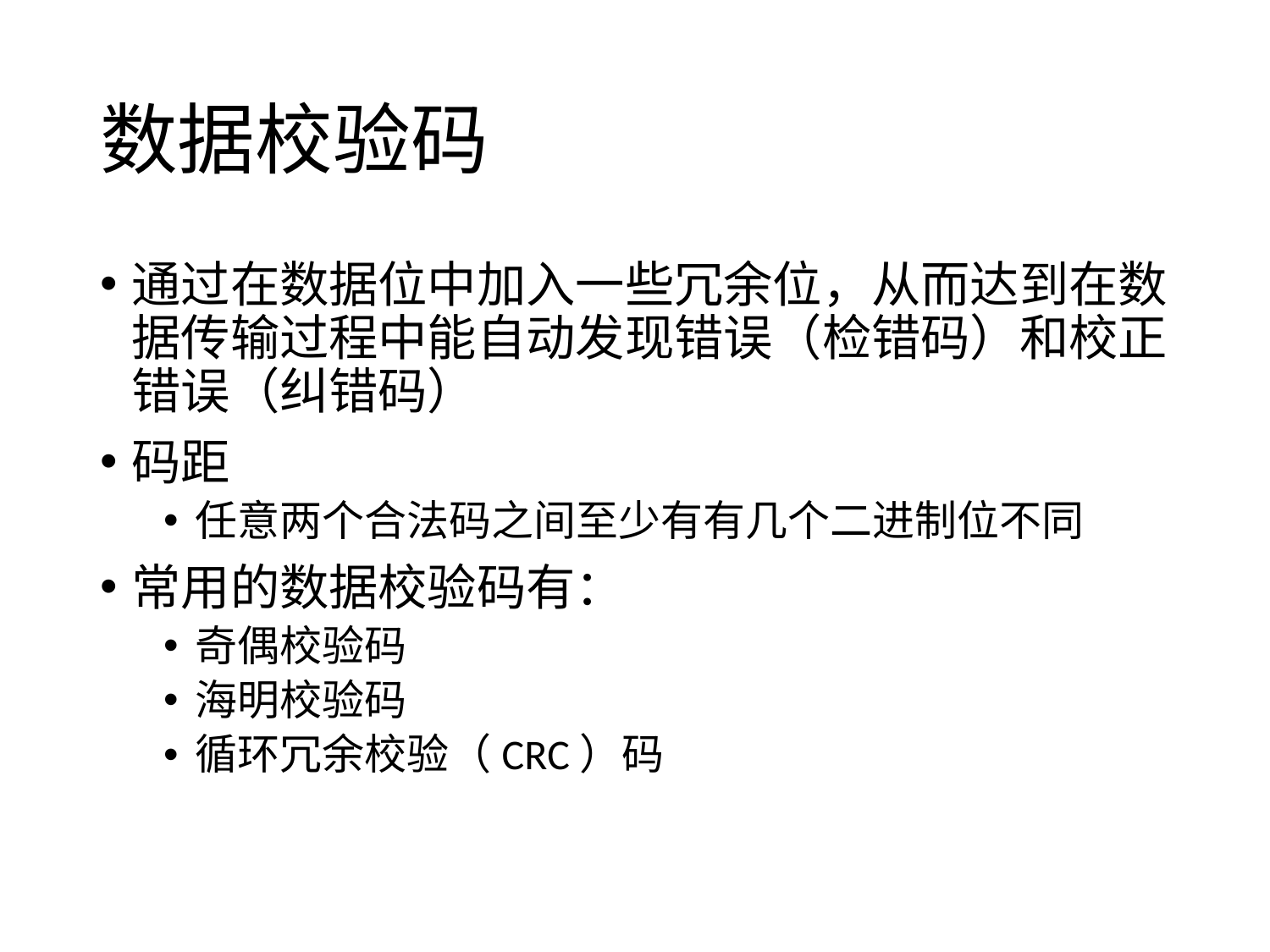

# 数据校验码
通过在数据位中加入一些冗余位，从而达到在数据传输过程中能自动发现错误（检错码）和校正错误（纠错码）
码距
任意两个合法码之间至少有有几个二进制位不同
常用的数据校验码有：
奇偶校验码
海明校验码
循环冗余校验（CRC）码